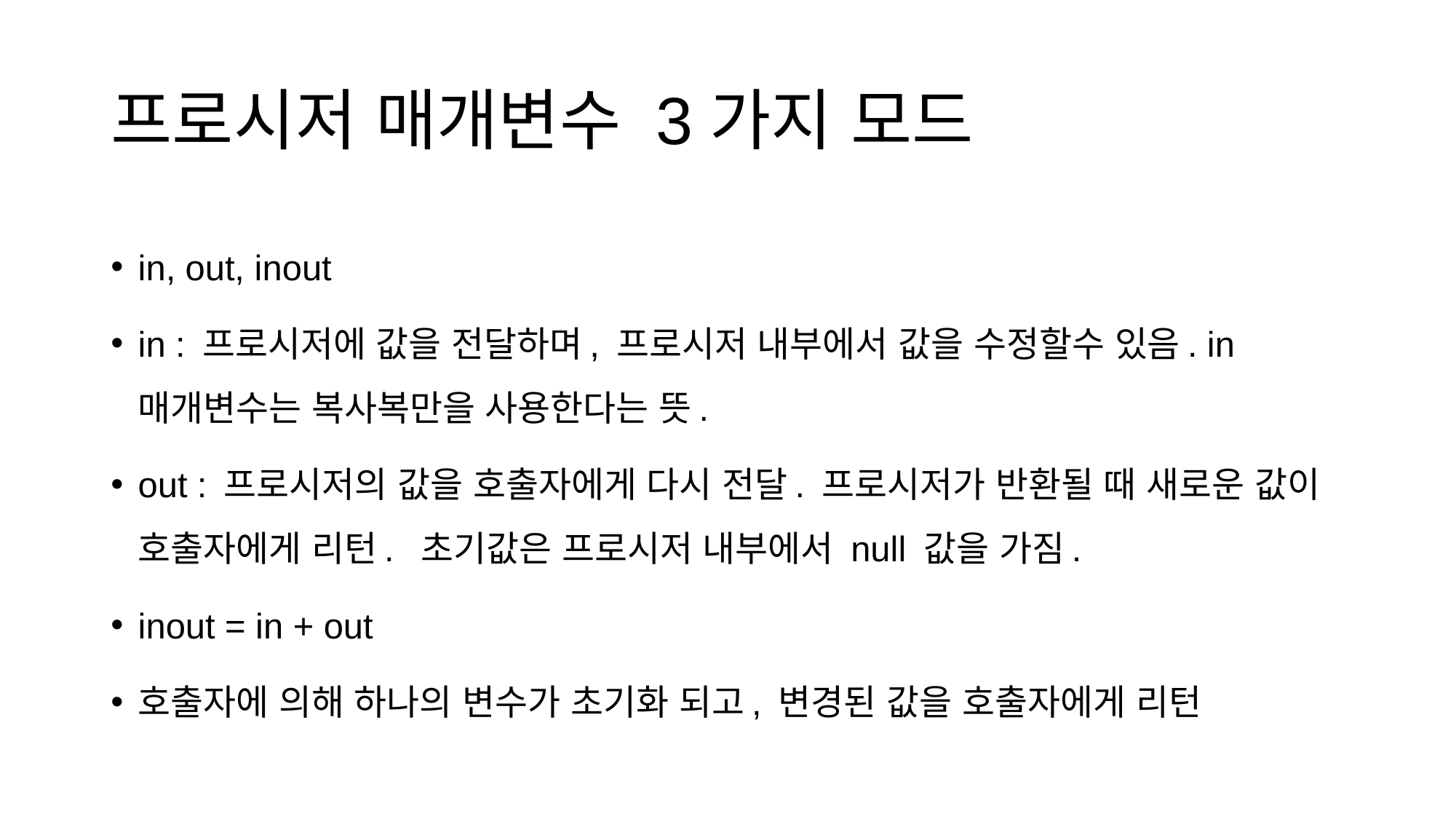

# 프로시저 매개변수 3가지 모드
in, out, inout
in : 프로시저에 값을 전달하며, 프로시저 내부에서 값을 수정할수 있음. in매개변수는 복사복만을 사용한다는 뜻.
out : 프로시저의 값을 호출자에게 다시 전달. 프로시저가 반환될 때 새로운 값이 호출자에게 리턴.  초기값은 프로시저 내부에서 null 값을 가짐.
inout = in + out
호출자에 의해 하나의 변수가 초기화 되고, 변경된 값을 호출자에게 리턴